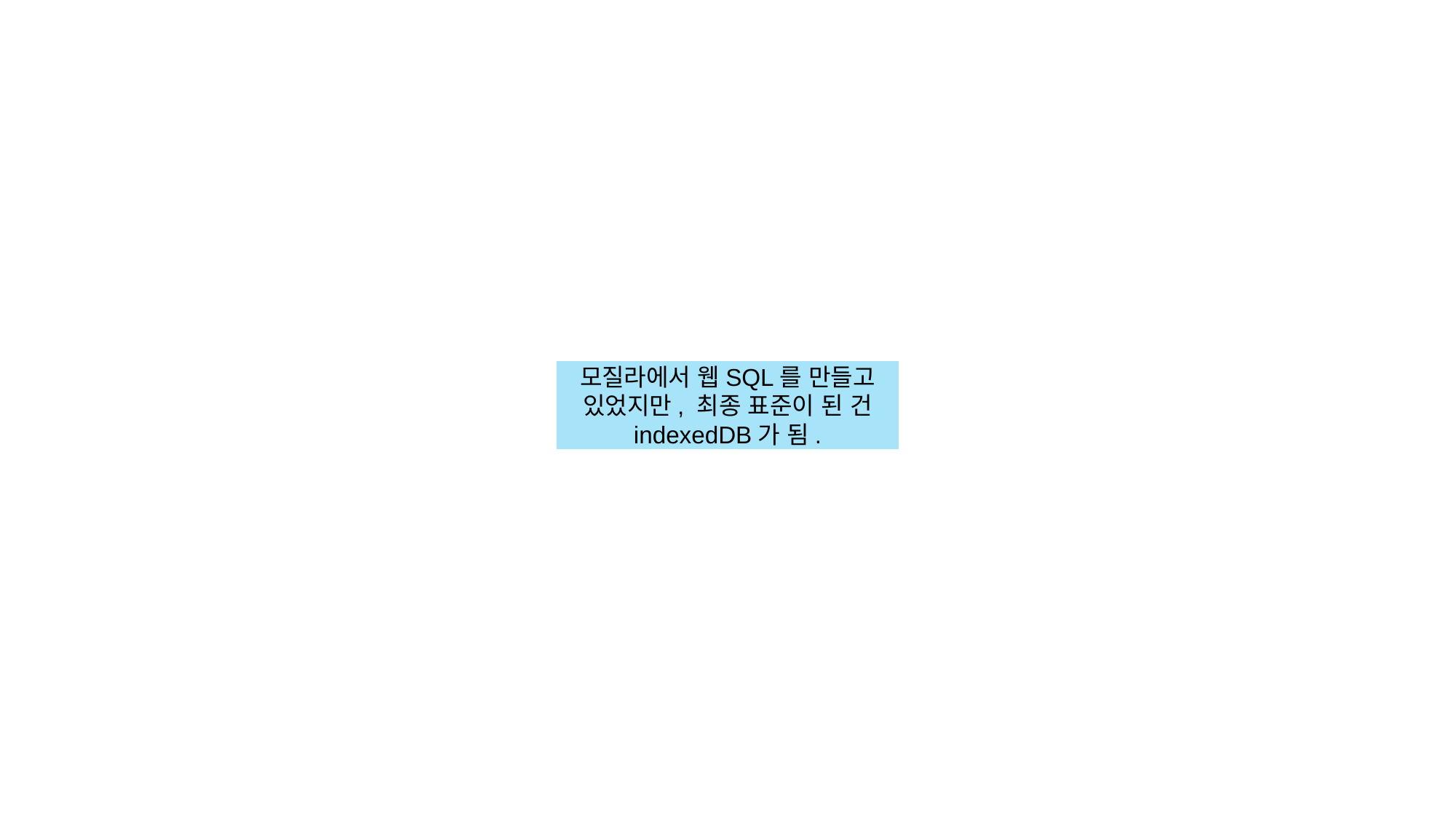

모질라에서 웹SQL를 만들고 있었지만, 최종 표준이 된 건 indexedDB가 됨.